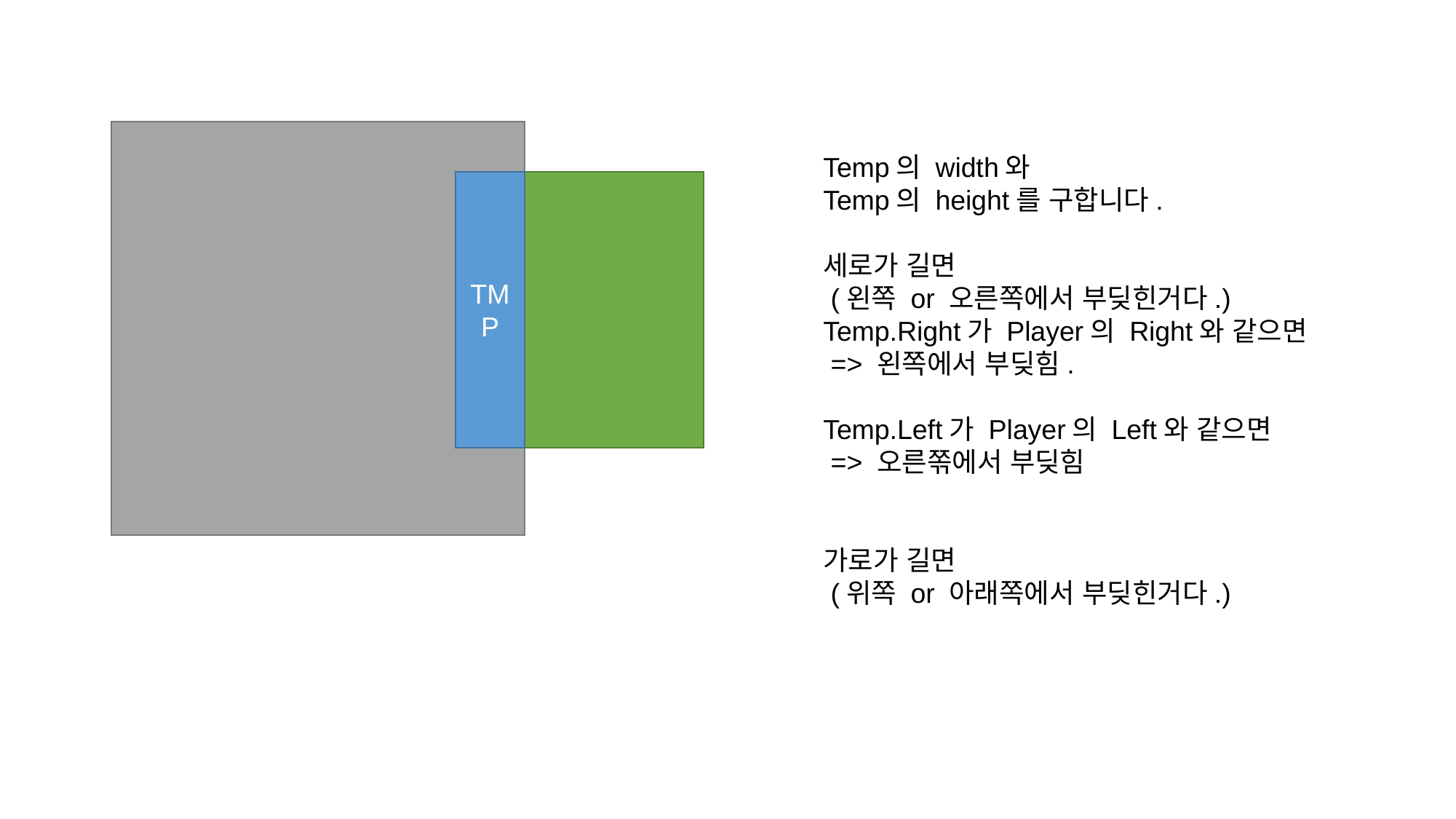

Temp의 width와
Temp의 height를 구합니다.

세로가 길면
 (왼쪽 or 오른쪽에서 부딪힌거다.)
Temp.Right가 Player의 Right와 같으면
 => 왼쪽에서 부딪힘.

Temp.Left가 Player의 Left와 같으면
 => 오른쪾에서 부딪힘

가로가 길면
 (위쪽 or 아래쪽에서 부딪힌거다.)

TMP